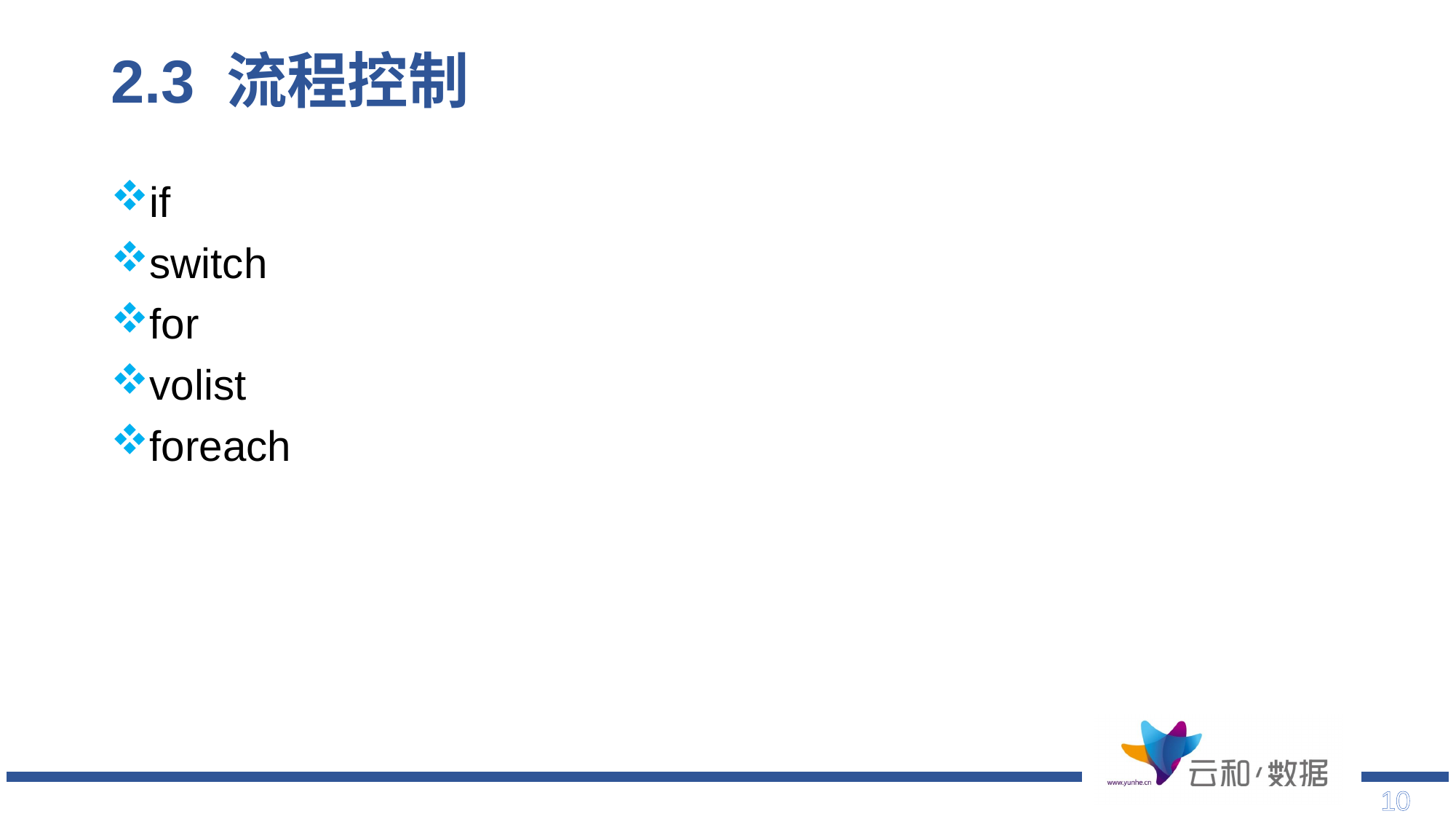

# 2.3 流程控制
if
switch
for
volist
foreach